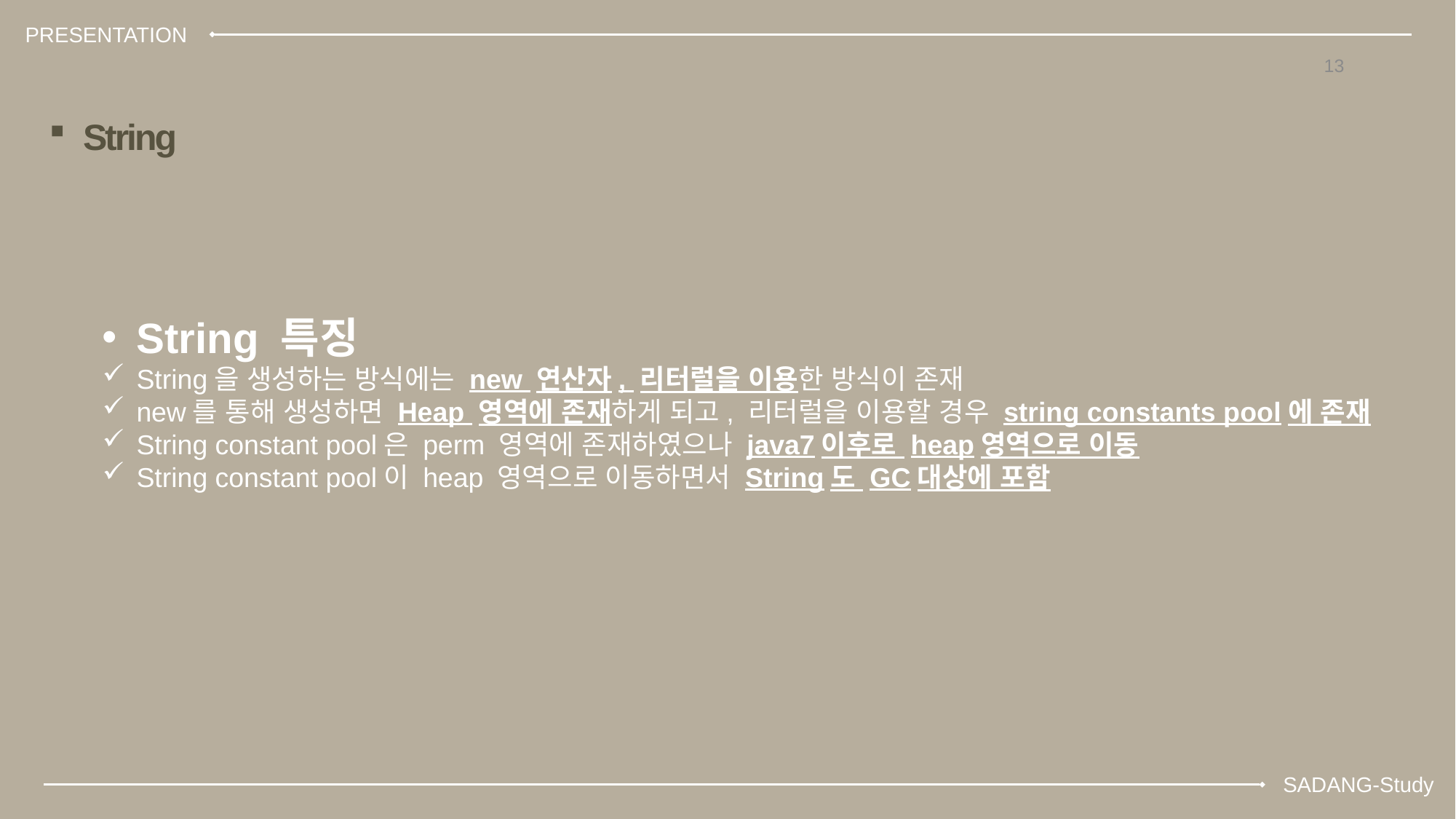

PRESENTATION
SITUATION
13
String
String 특징
String을 생성하는 방식에는 new 연산자, 리터럴을 이용한 방식이 존재
new를 통해 생성하면 Heap 영역에 존재하게 되고, 리터럴을 이용할 경우 string constants pool에 존재
String constant pool은 perm 영역에 존재하였으나 java7이후로 heap영역으로 이동
String constant pool이 heap 영역으로 이동하면서 String도 GC대상에 포함
SADANG-Study
COMPANY